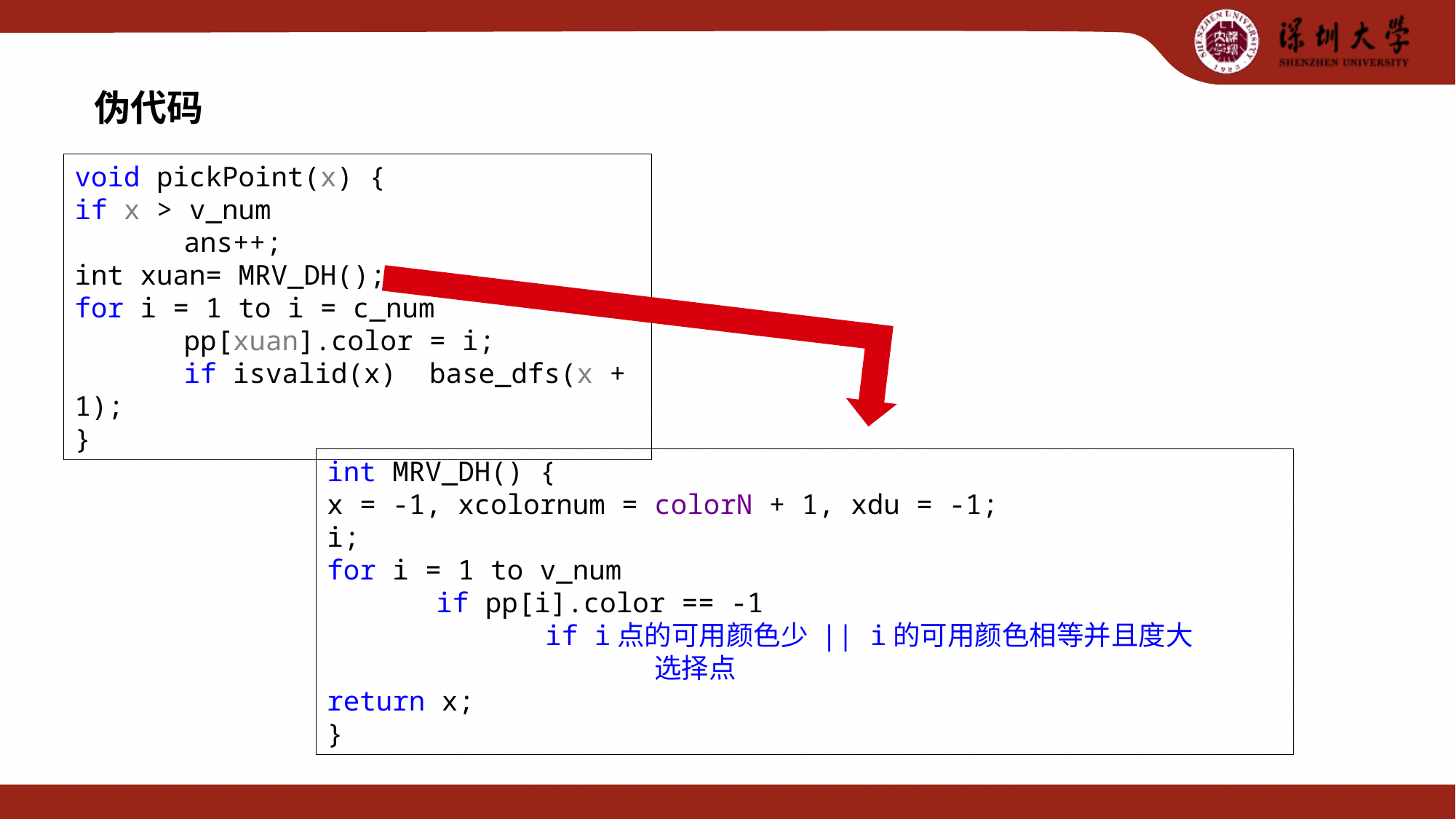

伪代码
void pickPoint(x) {
if x > v_num
	ans++;
int xuan= MRV_DH();
for i = 1 to i = c_num
	pp[xuan].color = i;
	if isvalid(x)  base_dfs(x + 1);
}

int MRV_DH() {
x = -1, xcolornum = colorN + 1, xdu = -1;
i;
for i = 1 to v_num
	if pp[i].color == -1
		if i点的可用颜色少 || i的可用颜色相等并且度大
			选择点
return x;
}